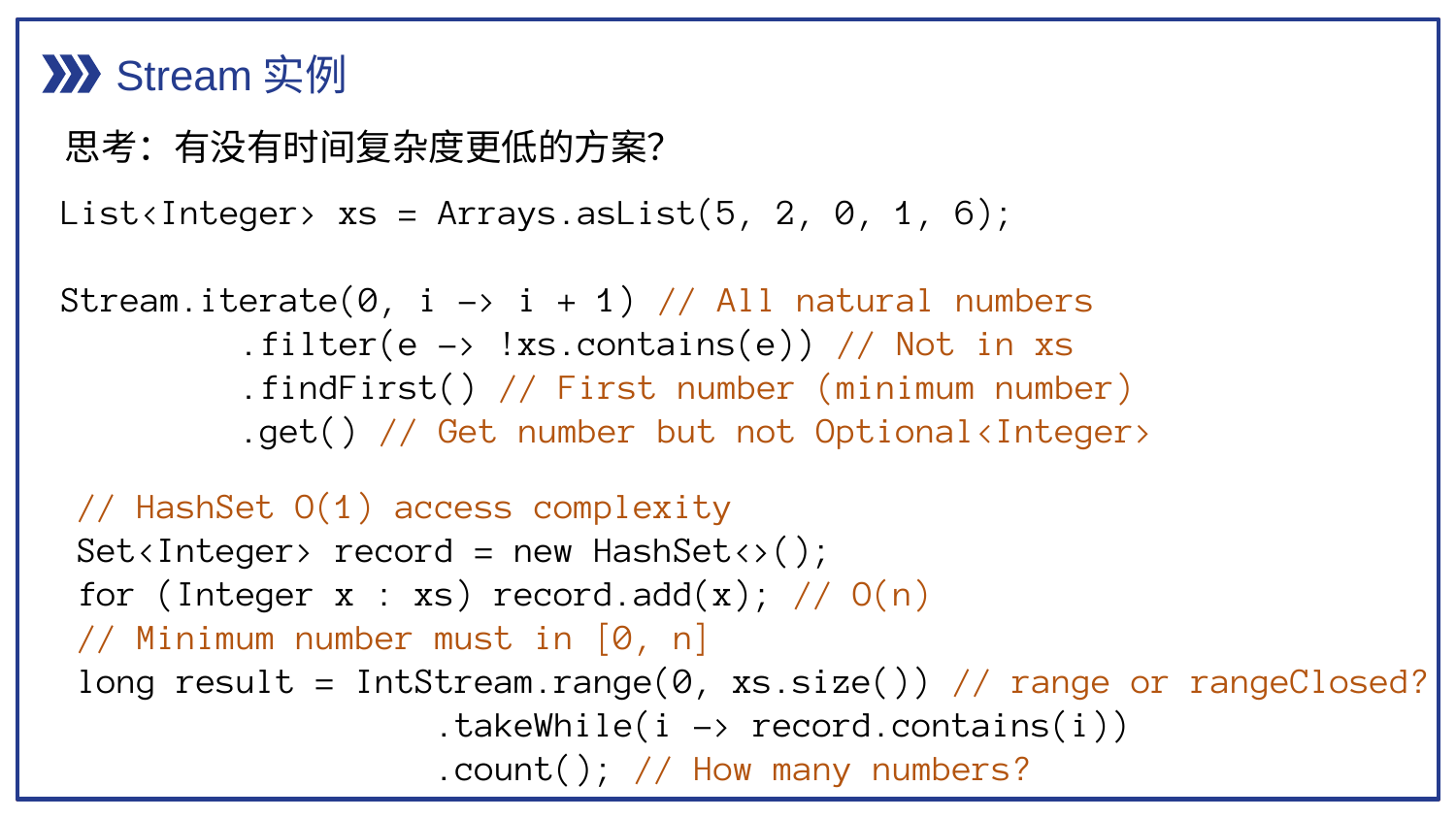

Stream实例

思考：有没有时间复杂度更低的方案？
List<Integer> xs = Arrays.asList(5, 2, 0, 1, 6);

Stream.iterate(0, i -> i + 1) // All natural numbers
         .filter(e -> !xs.contains(e)) // Not in xs
         .findFirst() // First number (minimum number)
         .get() // Get number but not Optional<Integer>
// HashSet O(1) access complexity
Set<Integer> record = new HashSet<>();
for (Integer x : xs) record.add(x); // O(n)
// Minimum number must in [0, n]
long result = IntStream.range(0, xs.size()) // range or rangeClosed?
                  .takeWhile(i -> record.contains(i))
                  .count(); // How many numbers?